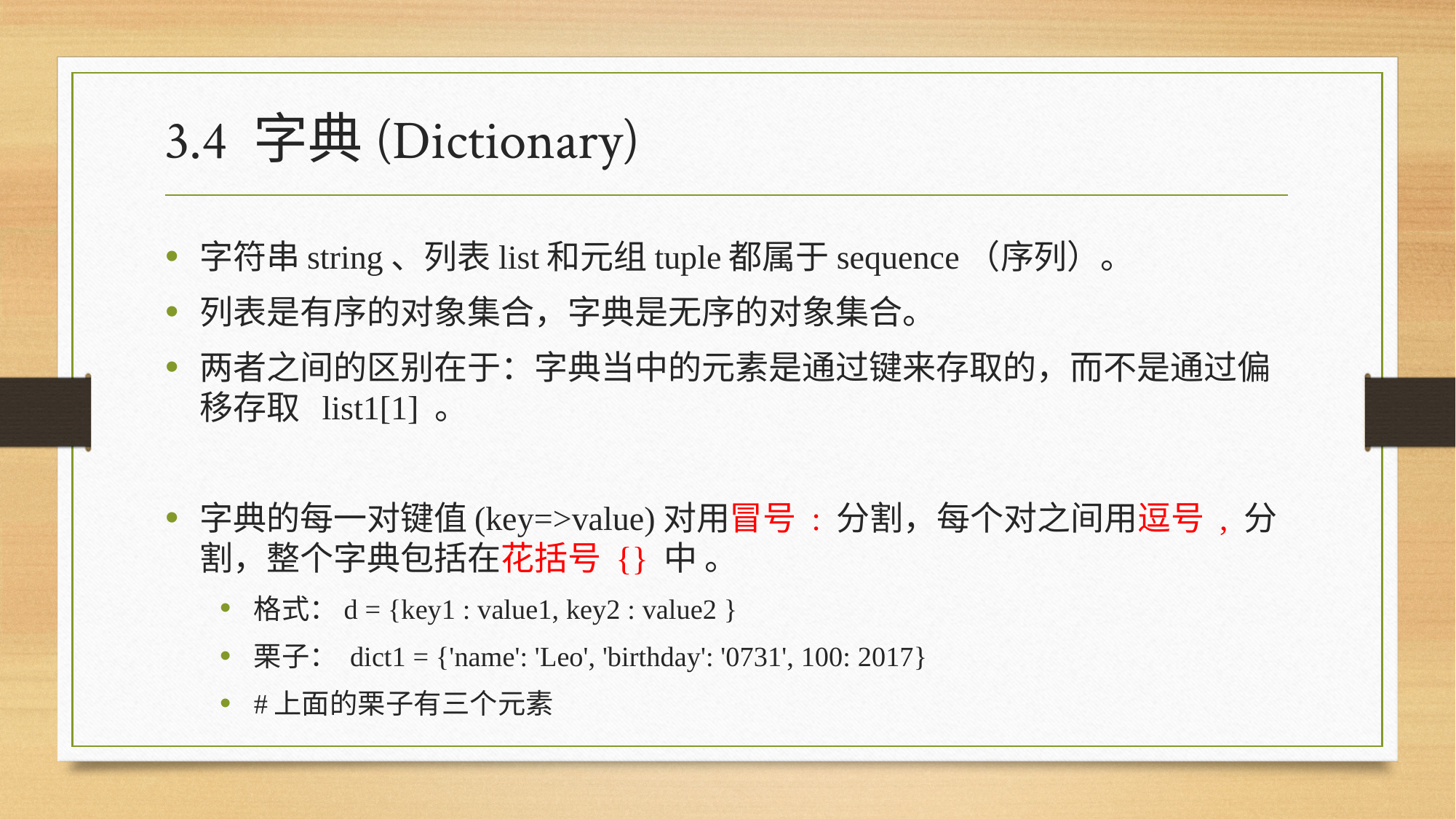

# 3.4 字典(Dictionary)
字符串string、列表list和元组tuple都属于sequence（序列）。
列表是有序的对象集合，字典是无序的对象集合。
两者之间的区别在于：字典当中的元素是通过键来存取的，而不是通过偏移存取  list1[1] 。

字典的每一对键值(key=>value)对用冒号 : 分割，每个对之间用逗号 , 分割，整个字典包括在花括号 {} 中 。
格式：d = {key1 : value1, key2 : value2 }
栗子： dict1 = {'name': 'Leo', 'birthday': '0731', 100: 2017}
#上面的栗子有三个元素